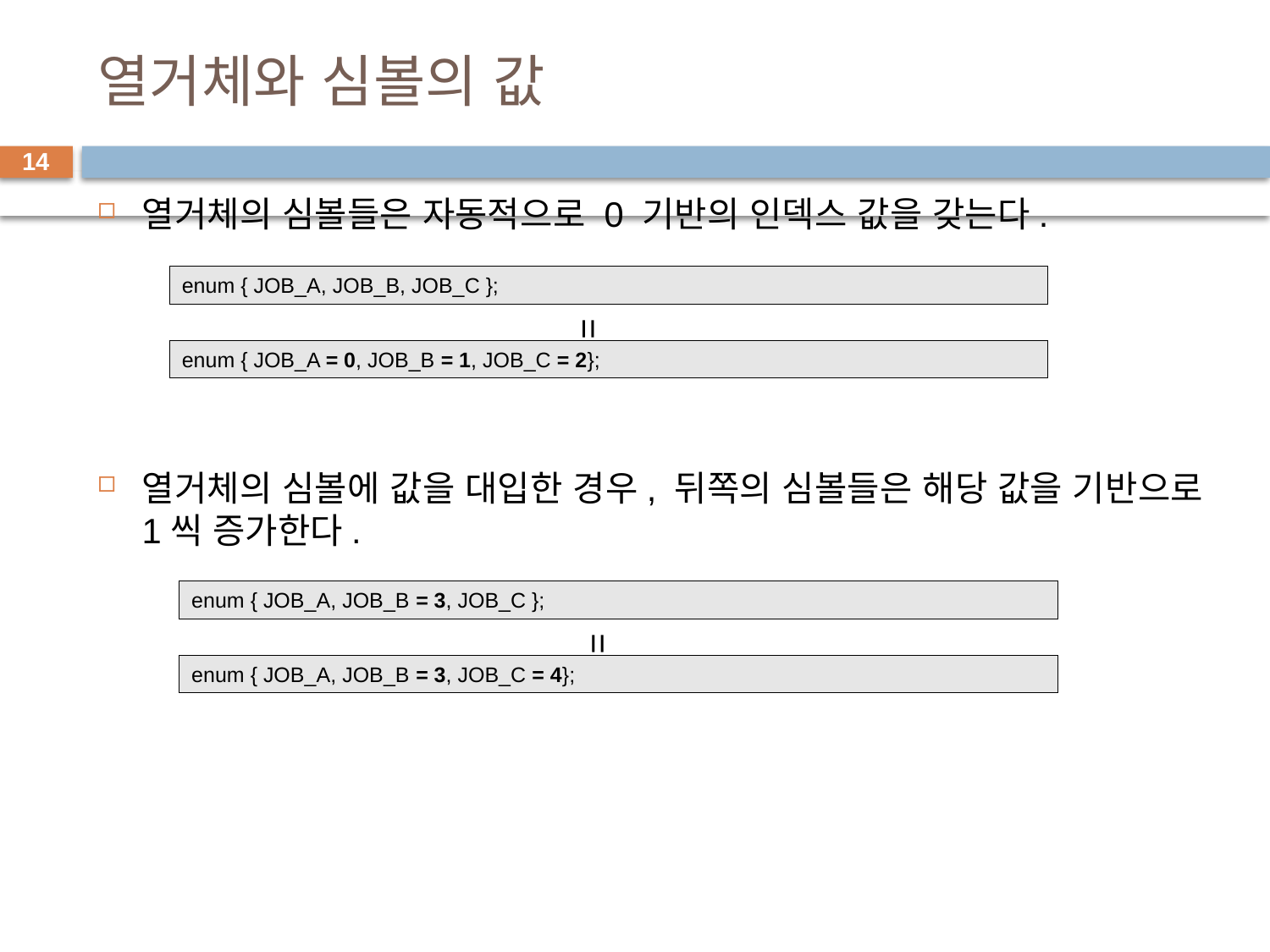

# 열거체와 심볼의 값
14
열거체의 심볼들은 자동적으로 0 기반의 인덱스 값을 갖는다.

열거체의 심볼에 값을 대입한 경우, 뒤쪽의 심볼들은 해당 값을 기반으로 1씩 증가한다.

enum { JOB_A, JOB_B, JOB_C };
=
enum { JOB_A = 0, JOB_B = 1, JOB_C = 2};
enum { JOB_A, JOB_B = 3, JOB_C };
=
enum { JOB_A, JOB_B = 3, JOB_C = 4};